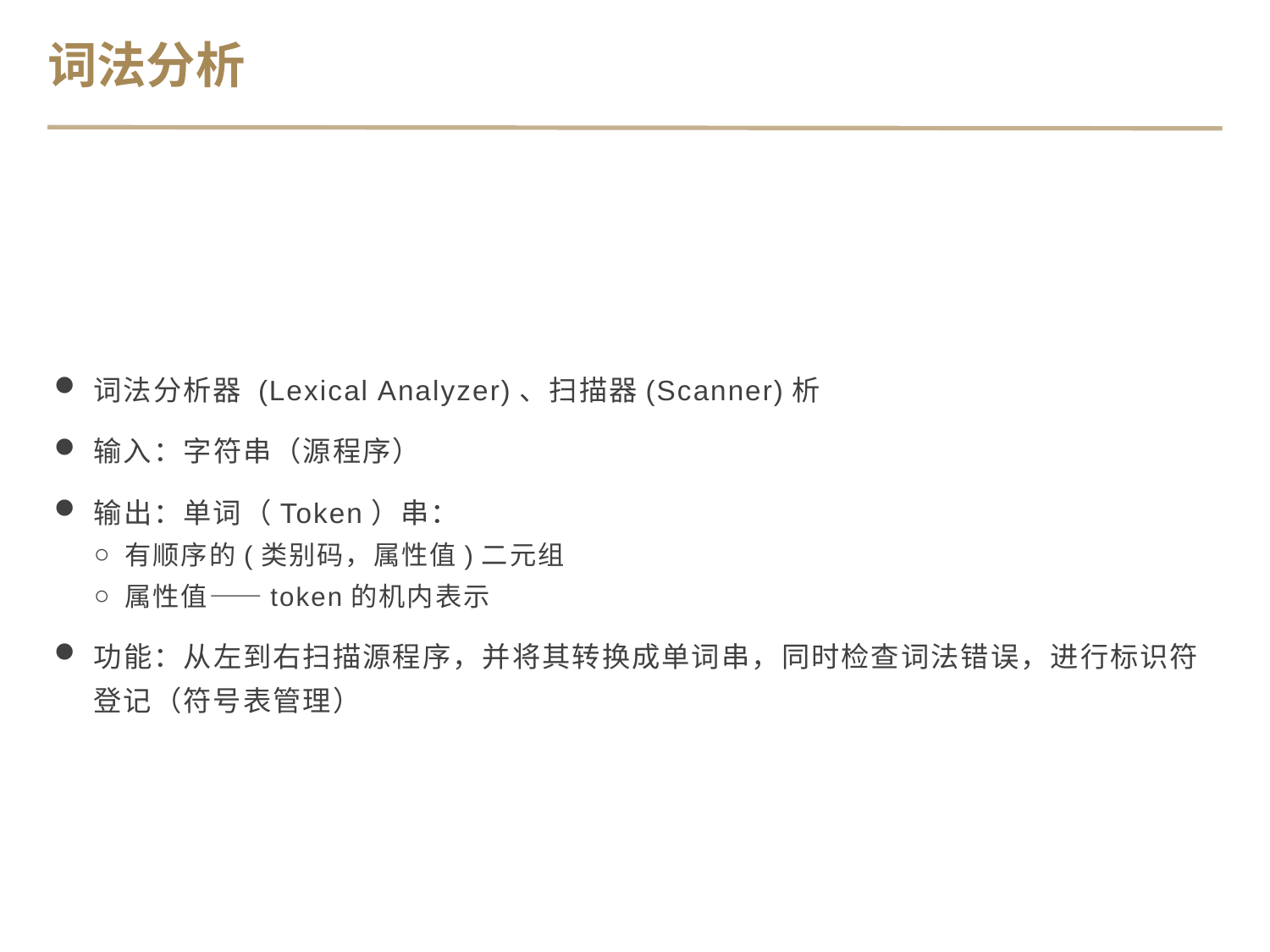

词法分析
词法分析器 (Lexical Analyzer)、扫描器(Scanner)析
输入：字符串（源程序）
输出：单词（Token）串：
有顺序的(类别码，属性值)二元组
属性值——token的机内表示
功能：从左到右扫描源程序，并将其转换成单词串，同时检查词法错误，进行标识符登记（符号表管理）